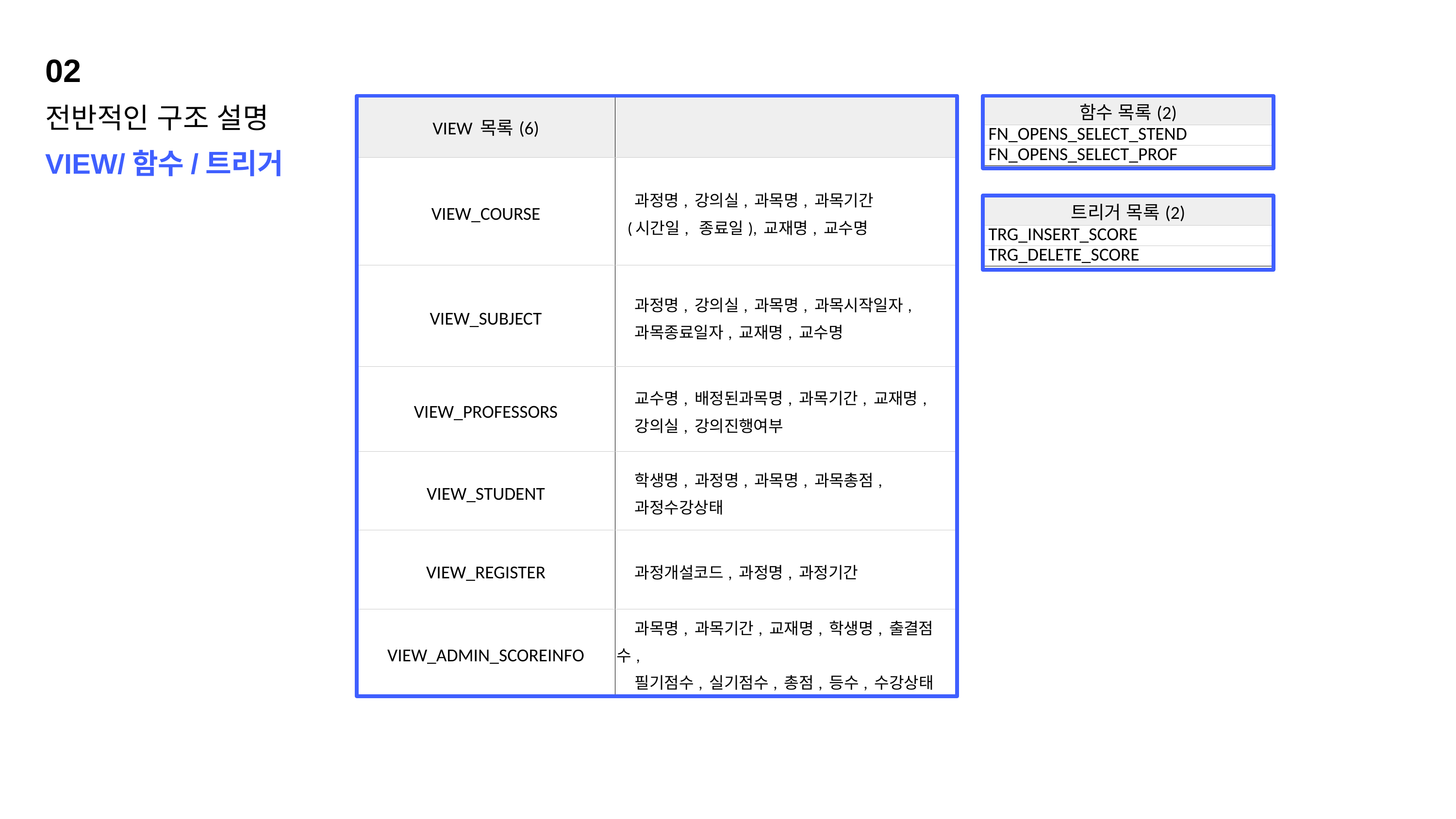

02
전반적인 구조 설명
VIEW/함수/트리거
| VIEW 목록(6) |  |
| --- | --- |
| VIEW\_COURSE | 과정명, 강의실, 과목명, 과목기간 (시간일, 종료일), 교재명, 교수명 |
| VIEW\_SUBJECT | 과정명, 강의실, 과목명, 과목시작일자, 과목종료일자, 교재명, 교수명 |
| VIEW\_PROFESSORS | 교수명, 배정된과목명, 과목기간, 교재명, 강의실, 강의진행여부 |
| VIEW\_STUDENT | 학생명, 과정명, 과목명, 과목총점, 과정수강상태 |
| VIEW\_REGISTER | 과정개설코드, 과정명, 과정기간 |
| VIEW\_ADMIN\_SCOREINFO | 과목명, 과목기간, 교재명, 학생명, 출결점수, 필기점수, 실기점수, 총점, 등수, 수강상태 |

| 함수 목록(2) |
| --- |
| FN\_OPENS\_SELECT\_STEND |
| FN\_OPENS\_SELECT\_PROF |

| 트리거 목록(2) |
| --- |
| TRG\_INSERT\_SCORE |
| TRG\_DELETE\_SCORE |